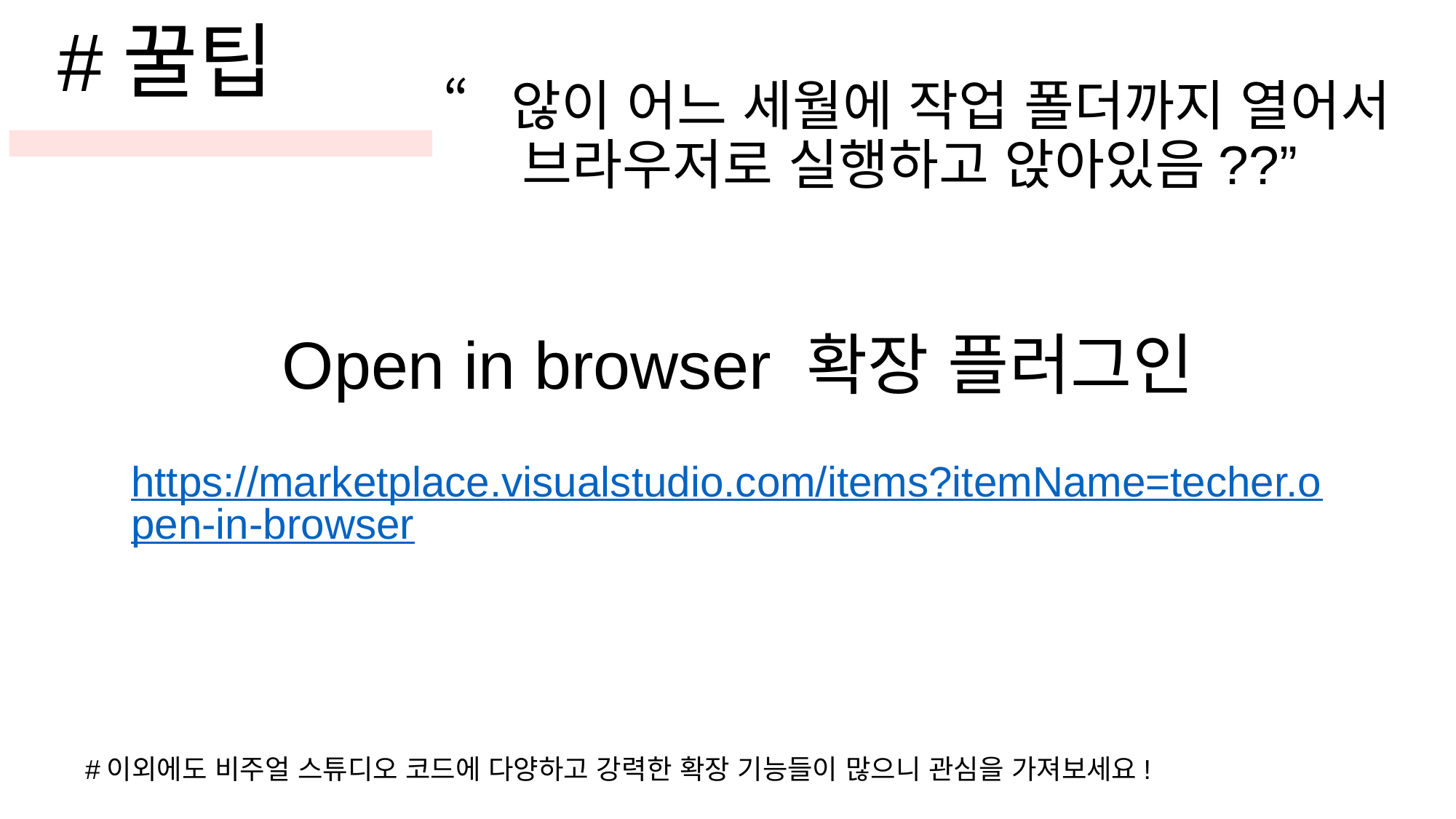

“않이 어느 세월에 작업 폴더까지 열어서
브라우저로 실행하고 앉아있음??”
#꿀팁

Open in browser 확장 플러그인
https://marketplace.visualstudio.com/items?itemName=techer.open-in-browser
#이외에도 비주얼 스튜디오 코드에 다양하고 강력한 확장 기능들이 많으니 관심을 가져보세요!